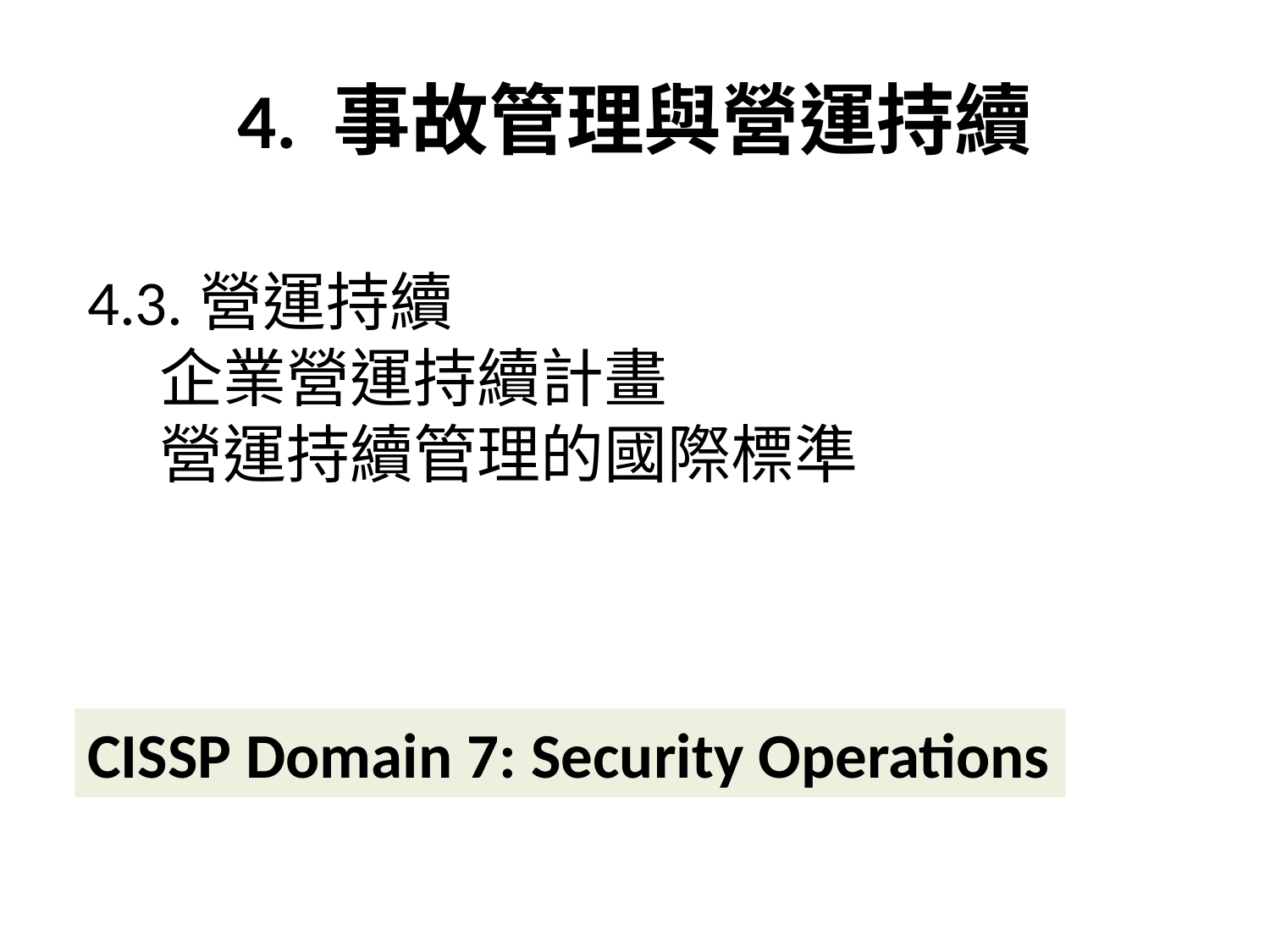

# 4. 事故管理與營運持續
4.3.營運持續
    企業營運持續計畫
    營運持續管理的國際標準
CISSP Domain 7: Security Operations